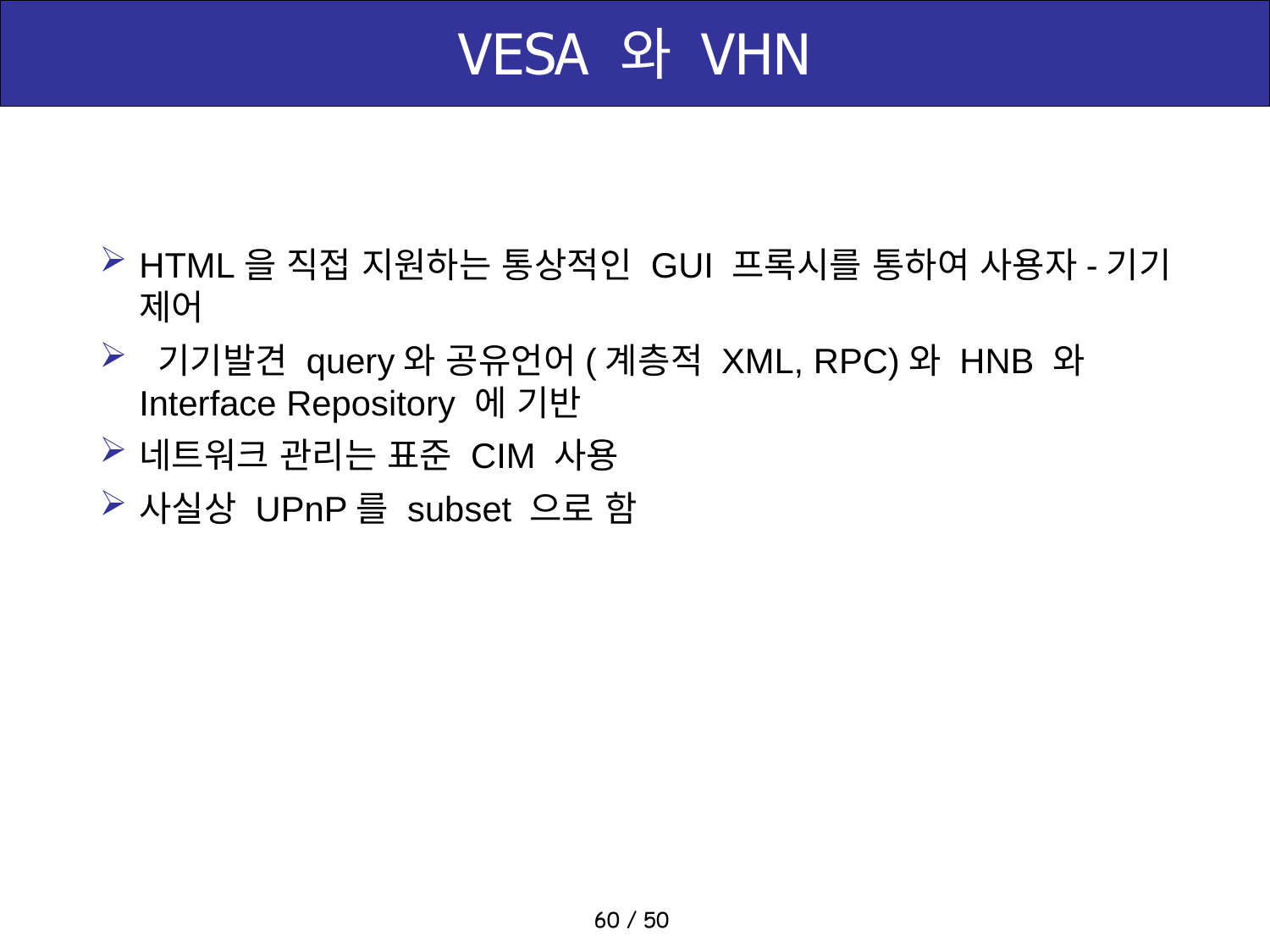

# VESA 와 VHN

HTML을 직접 지원하는 통상적인 GUI 프록시를 통하여 사용자-기기 제어
 기기발견 query와 공유언어(계층적 XML, RPC)와 HNB 와 Interface Repository 에 기반
네트워크 관리는 표준 CIM 사용
사실상 UPnP를 subset 으로 함

60 / 50